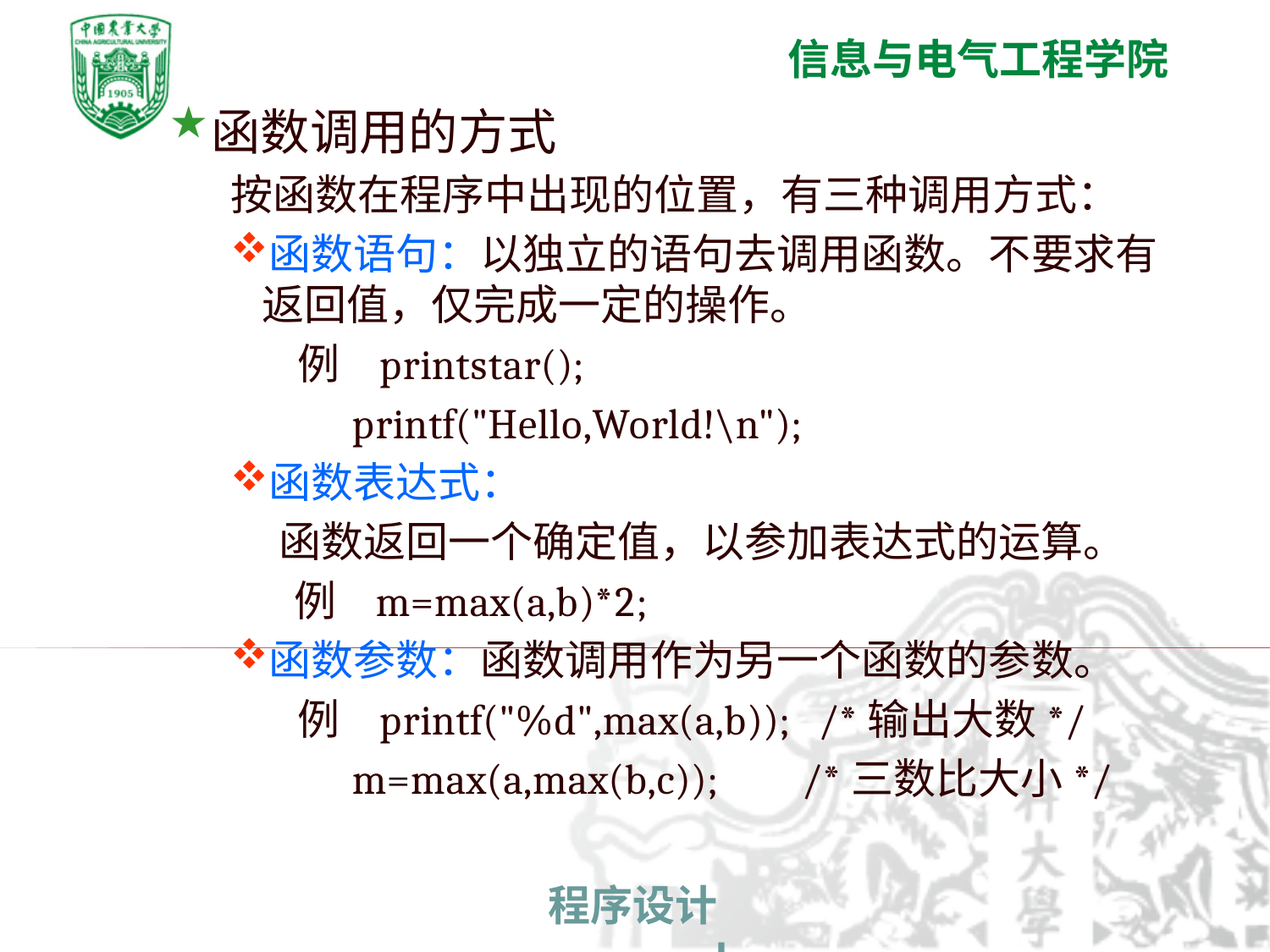

函数调用的方式
按函数在程序中出现的位置，有三种调用方式：
函数语句：以独立的语句去调用函数。不要求有返回值，仅完成一定的操作。
      例   printstar();
             printf("Hello,World!\n");
函数表达式：
    函数返回一个确定值，以参加表达式的运算。
例   m=max(a,b)*2;
函数参数：函数调用作为另一个函数的参数。
      例   printf("%d",max(a,b));   /*输出大数*/
             m=max(a,max(b,c));         /*三数比大小*/